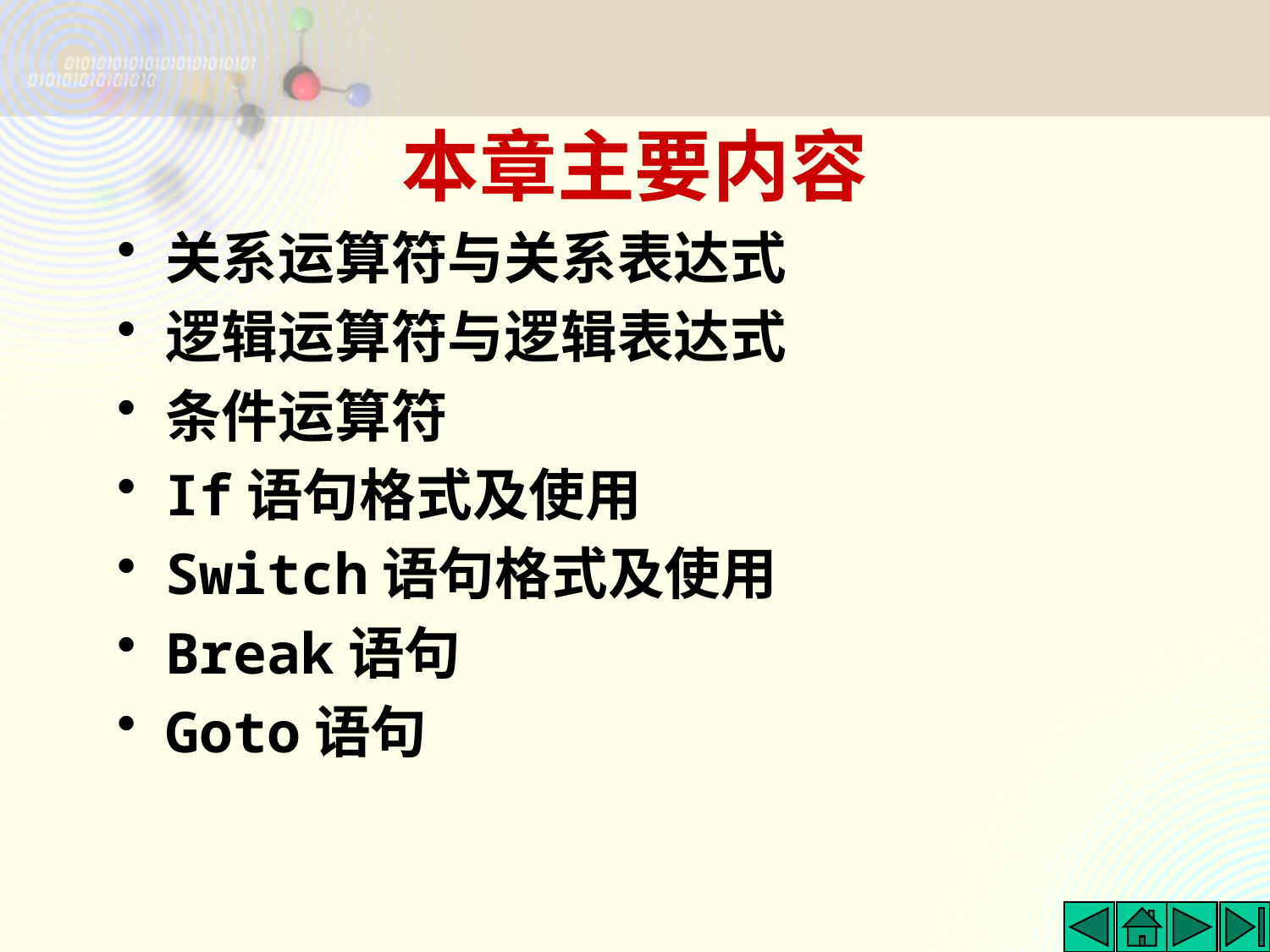

# 本章主要内容
关系运算符与关系表达式
逻辑运算符与逻辑表达式
条件运算符
If语句格式及使用
Switch语句格式及使用
Break语句
Goto语句